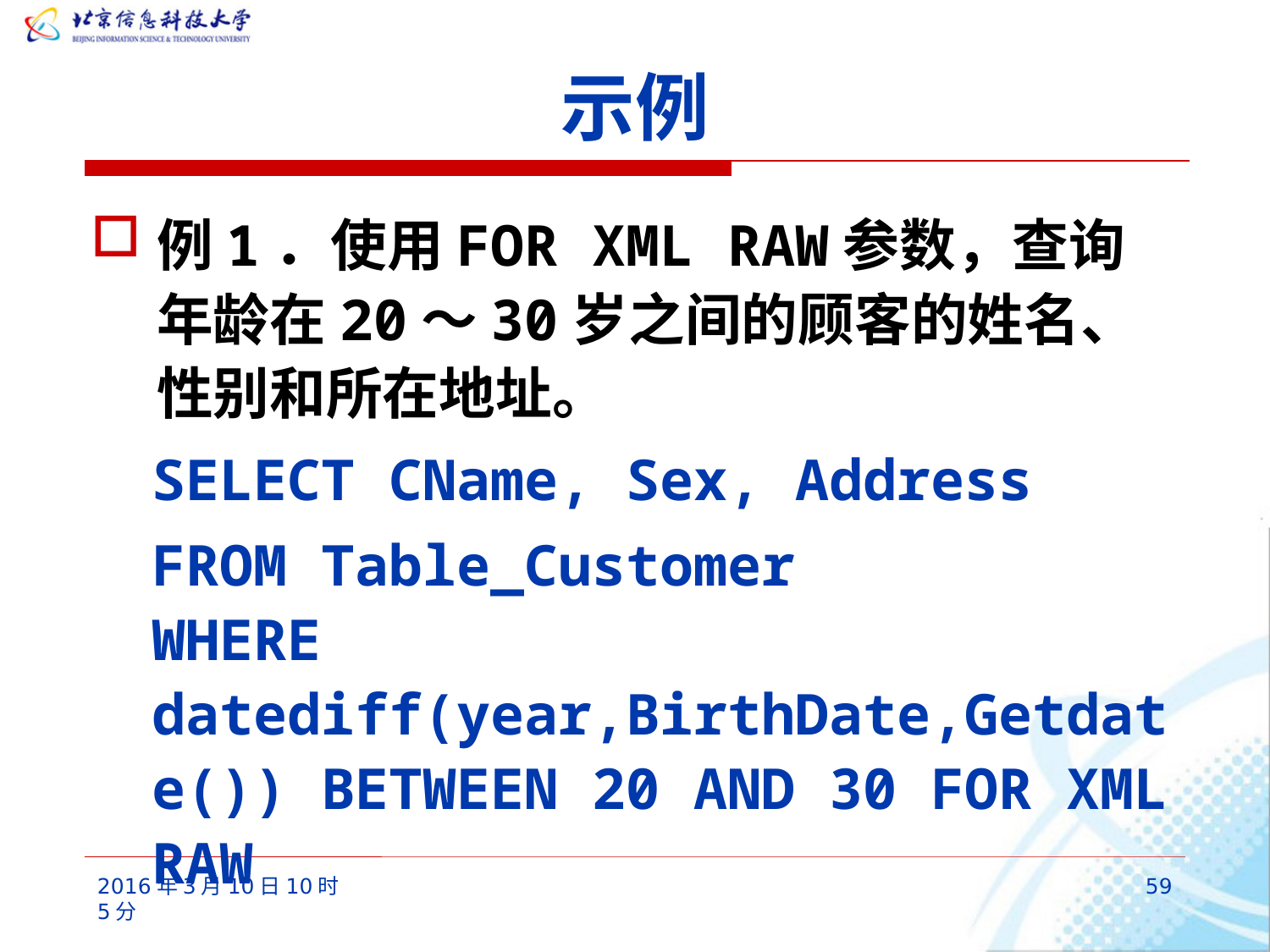

# 示例
例1．使用FOR XML RAW参数，查询年龄在20～30岁之间的顾客的姓名、性别和所在地址。
SELECT CName, Sex, Address
FROM Table_Customer
WHERE datediff(year,BirthDate,Getdate()) BETWEEN 20 AND 30 FOR XML RAW
2016年3月10日10时5分
59